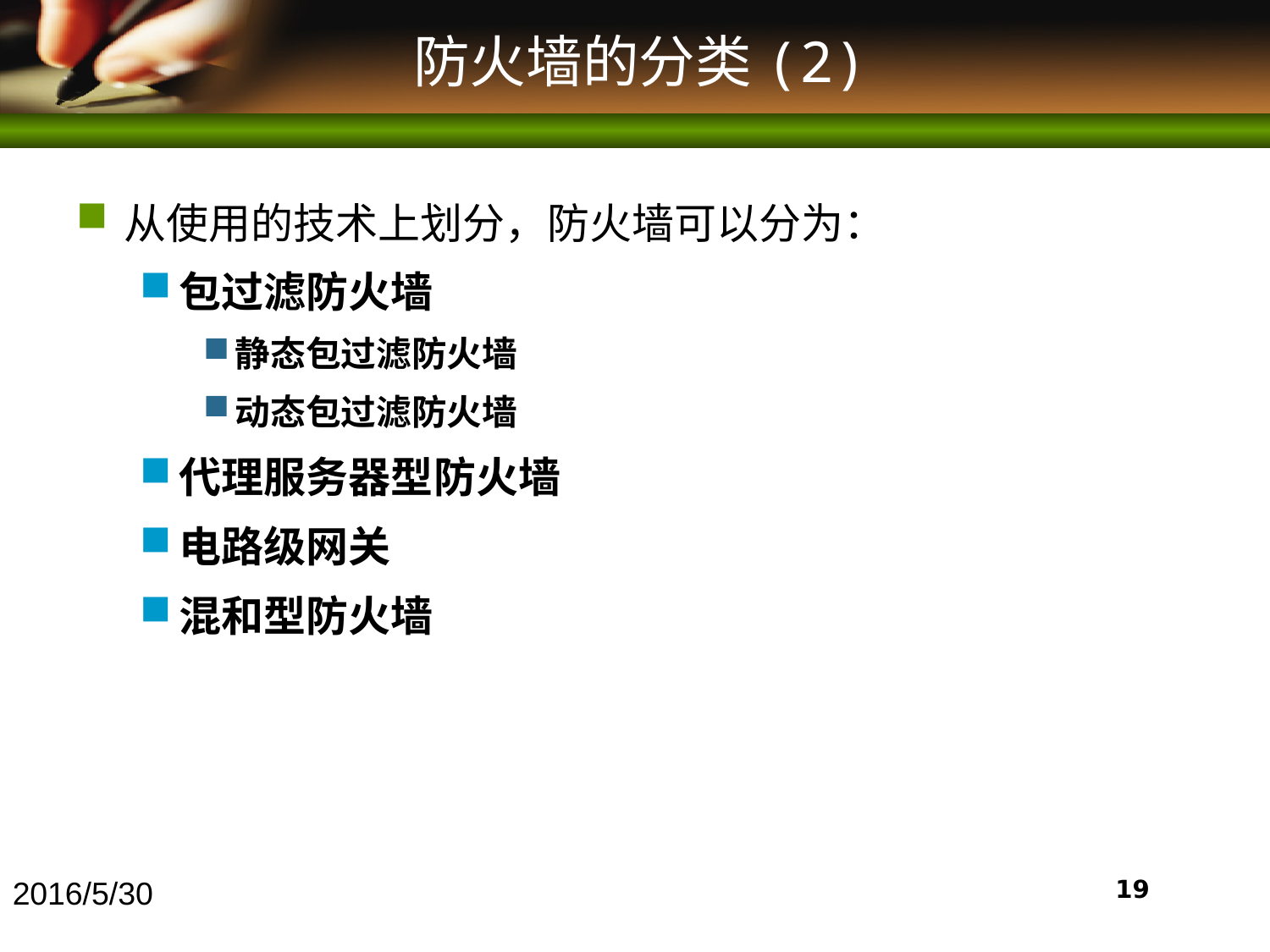

# 防火墙的分类(2)
从使用的技术上划分，防火墙可以分为：
包过滤防火墙
静态包过滤防火墙
动态包过滤防火墙
代理服务器型防火墙
电路级网关
混和型防火墙
2016/5/30

19